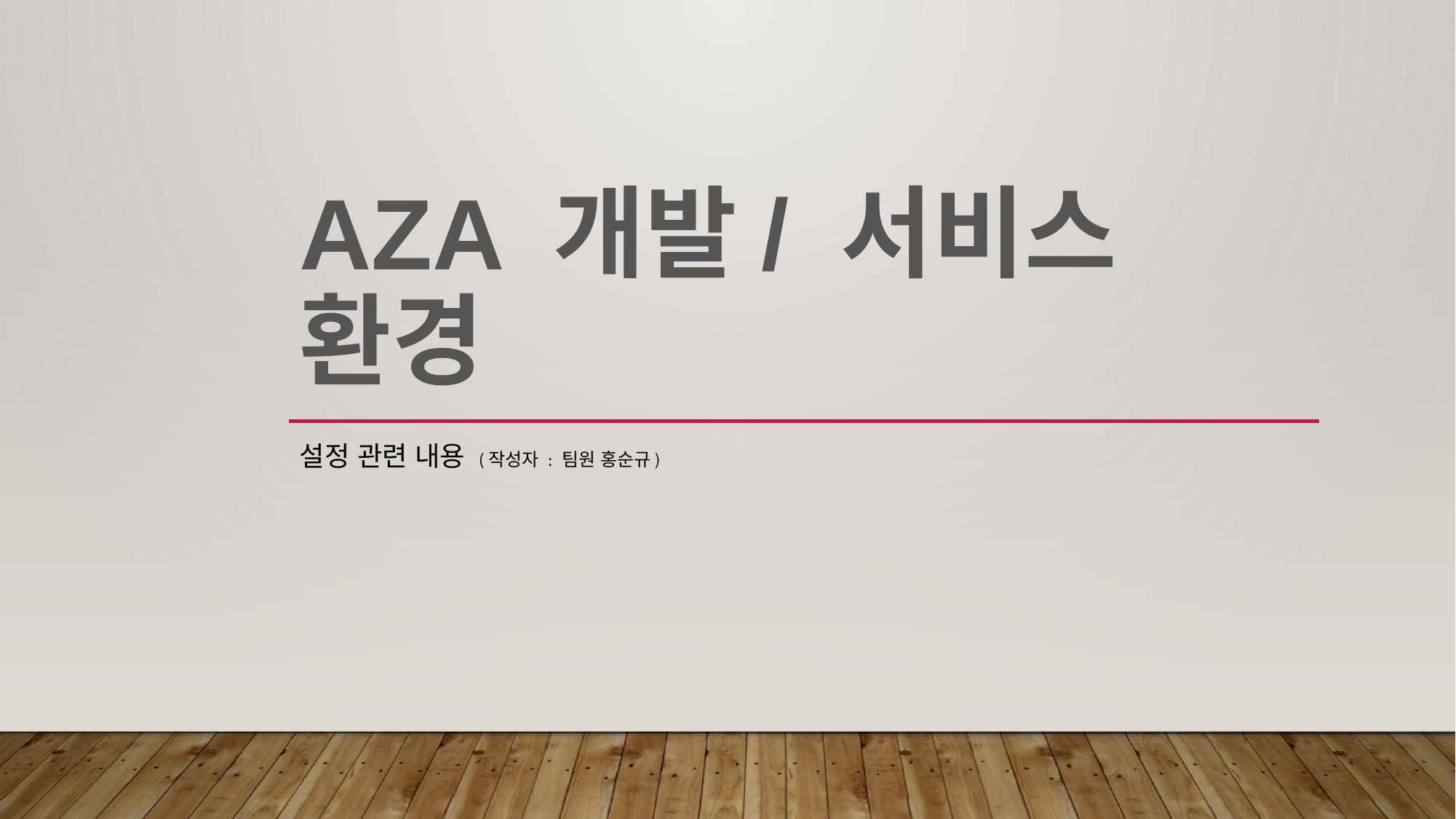

# AZA 개발/ 서비스 환경
설정 관련 내용 (작성자 : 팀원 홍순규)